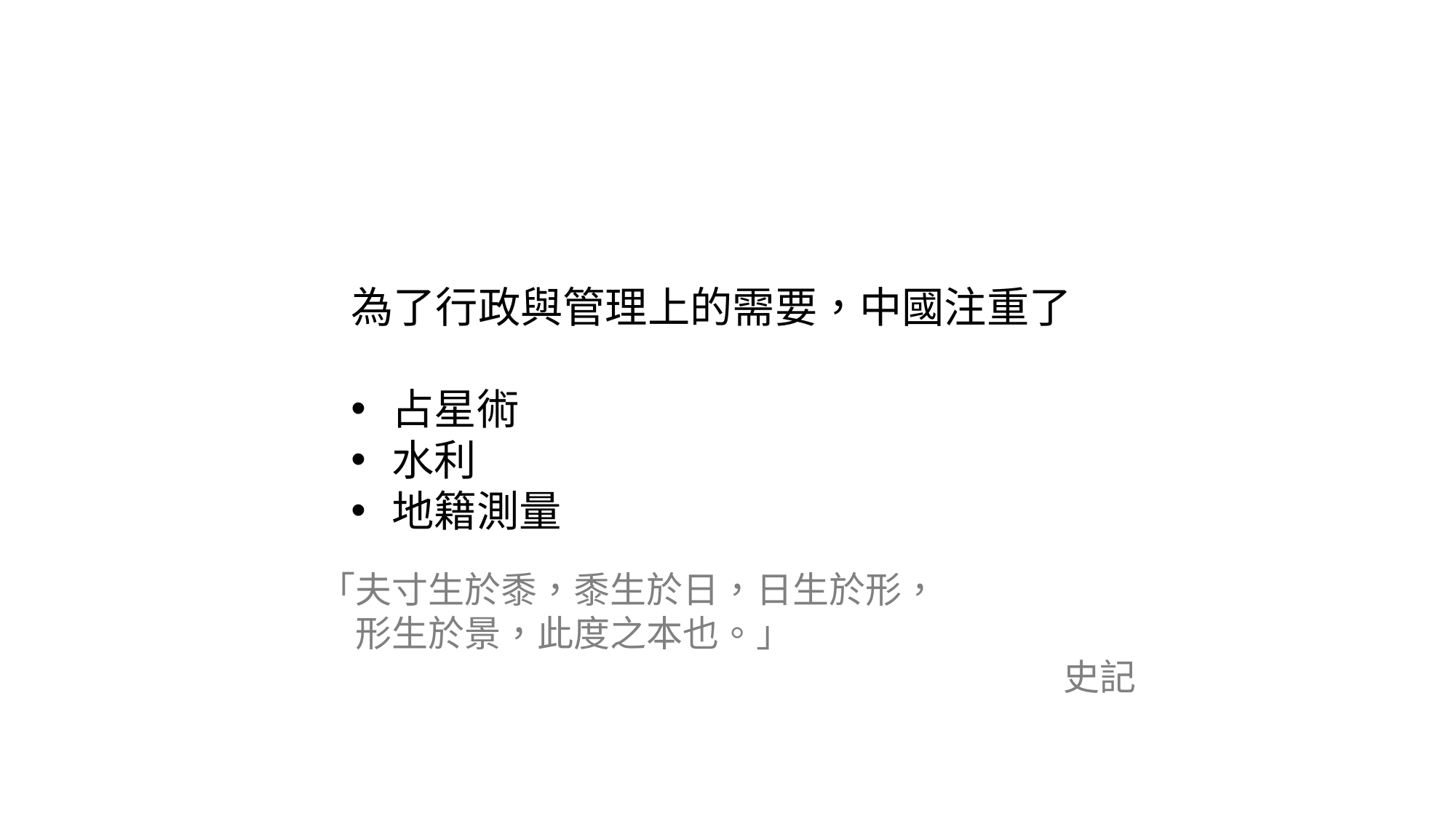

為了行政與管理上的需要，中國注重了

占星術
水利
地籍測量
「夫寸生於黍，黍生於日，日生於形，
　形生於景，此度之本也。」
史記